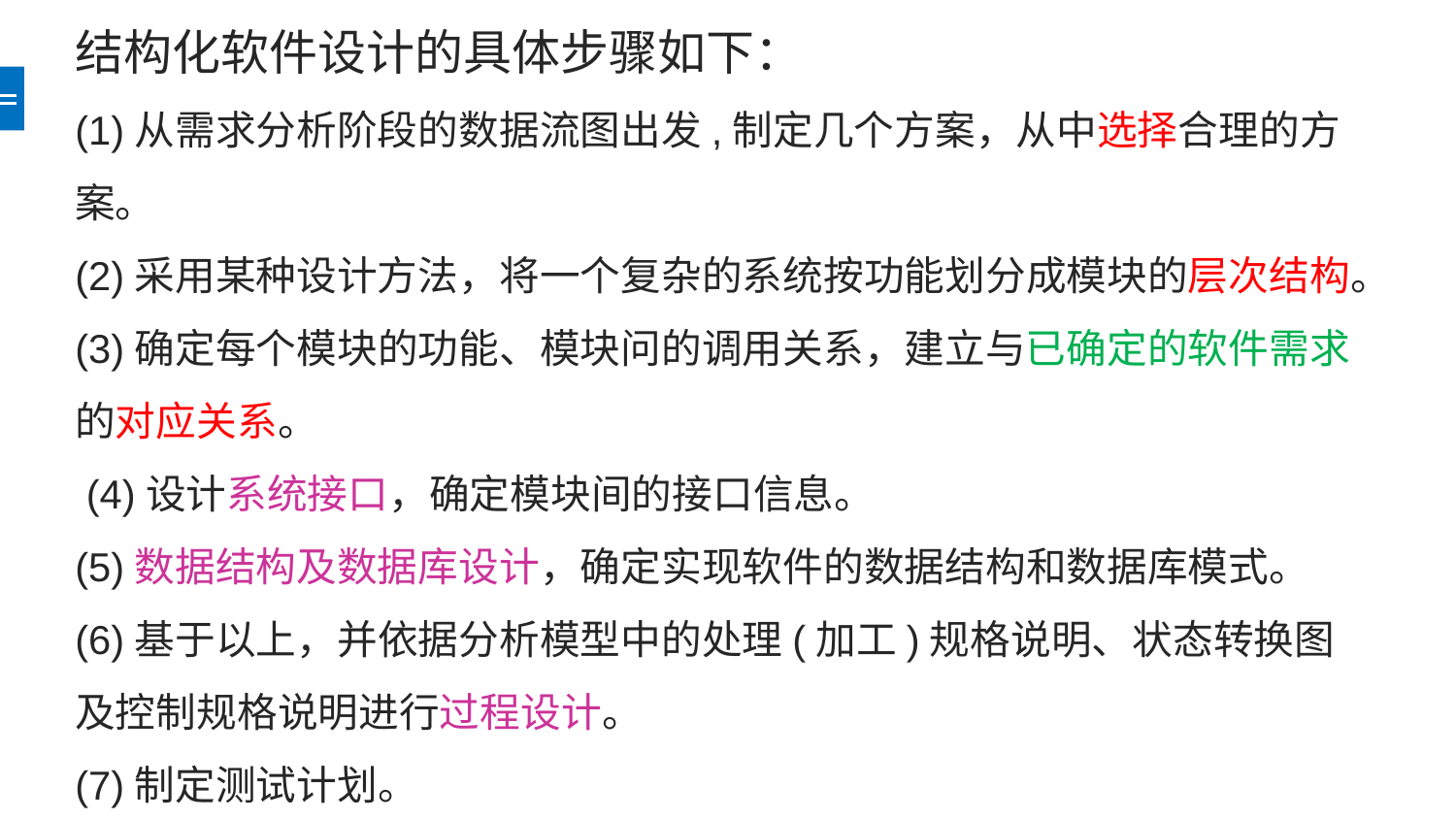

结构化软件设计的具体步骤如下：
(1)从需求分析阶段的数据流图出发,制定几个方案，从中选择合理的方案。
(2)采用某种设计方法，将一个复杂的系统按功能划分成模块的层次结构。
(3)确定每个模块的功能、模块问的调用关系，建立与已确定的软件需求的对应关系。
 (4)设计系统接口，确定模块间的接口信息。
(5)数据结构及数据库设计，确定实现软件的数据结构和数据库模式。
(6)基于以上，并依据分析模型中的处理(加工)规格说明、状态转换图及控制规格说明进行过程设计。
(7)制定测试计划。
(8)撰写软件设计文档。